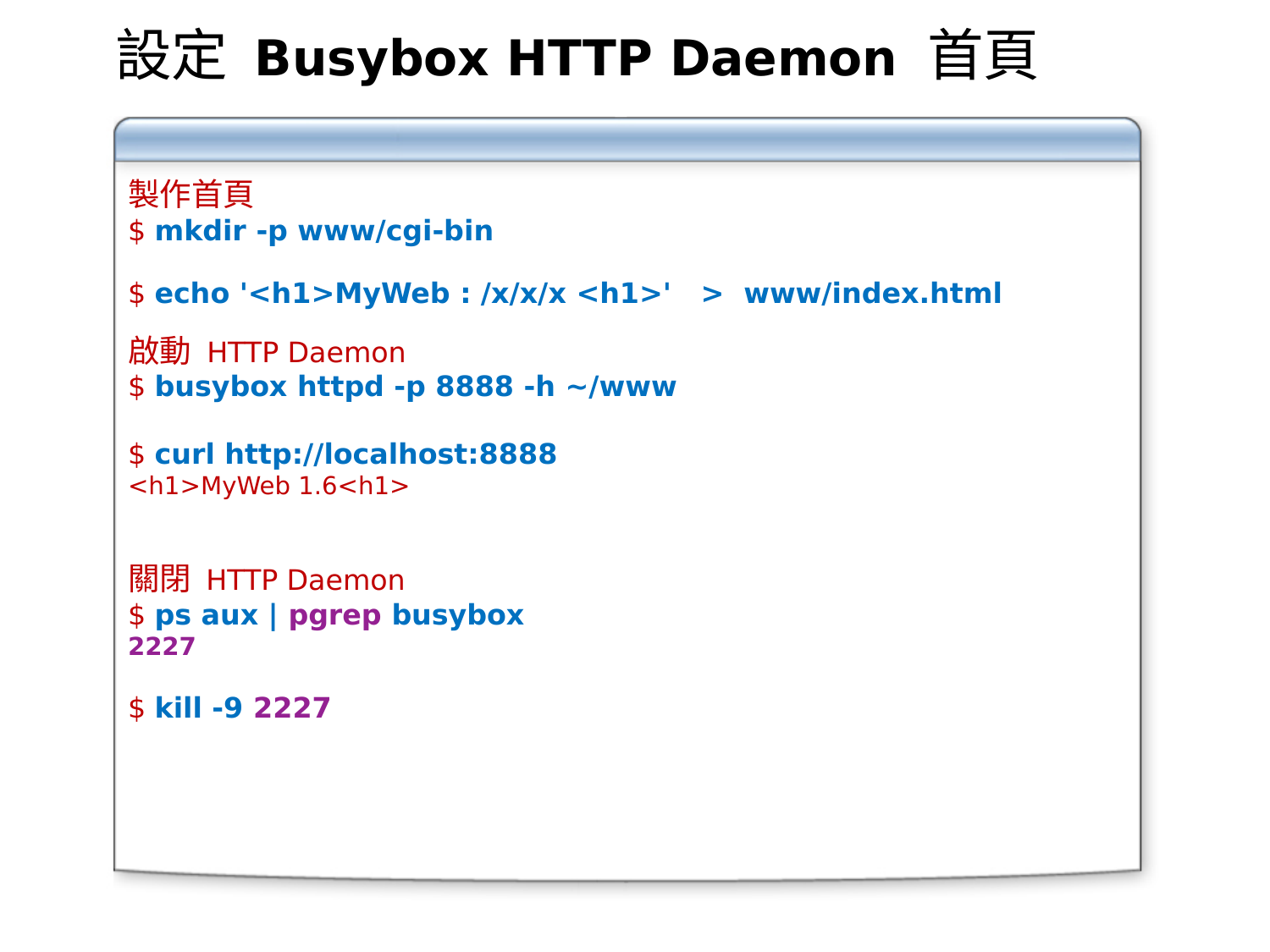

設定 Busybox HTTP Daemon 首頁
製作首頁
$ mkdir -p www/cgi-bin

$ echo '<h1>MyWeb : /x/x/x <h1>'   >  www/index.html

啟動 HTTP Daemon
$ busybox httpd -p 8888 -h ~/www

$ curl http://localhost:8888
<h1>MyWeb 1.6<h1>

關閉 HTTP Daemon
$ ps aux | pgrep busybox
2227

$ kill -9 2227